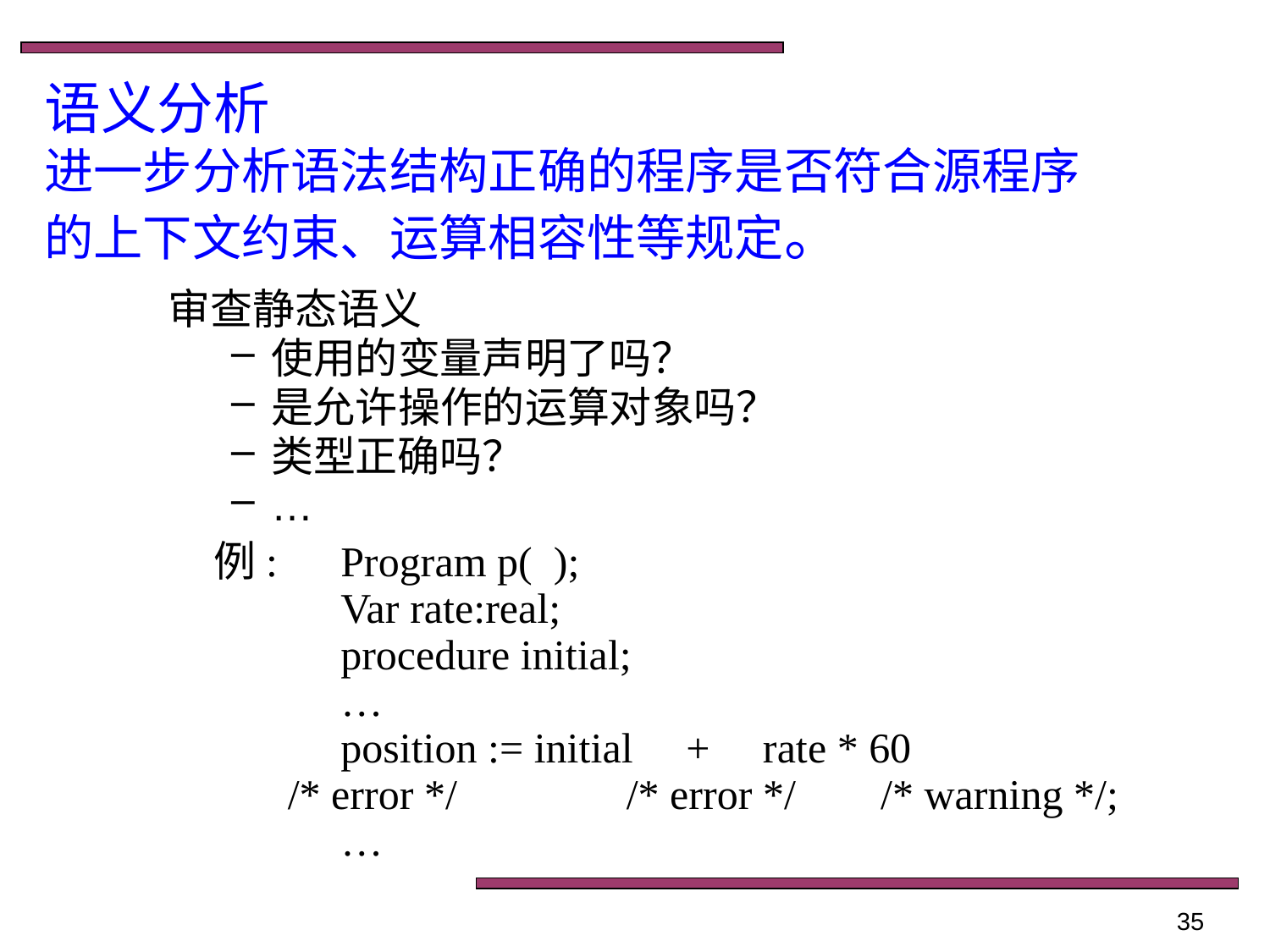

# 语义分析 进一步分析语法结构正确的程序是否符合源程序的上下文约束、运算相容性等规定。
审查静态语义
使用的变量声明了吗？
是允许操作的运算对象吗？
类型正确吗？
…
例:	Program p(  );
	Var rate:real;
	procedure initial;
	…
	position := initial     +     rate * 60
       /* error */ 	   /* error */        /* warning */;
	…
35